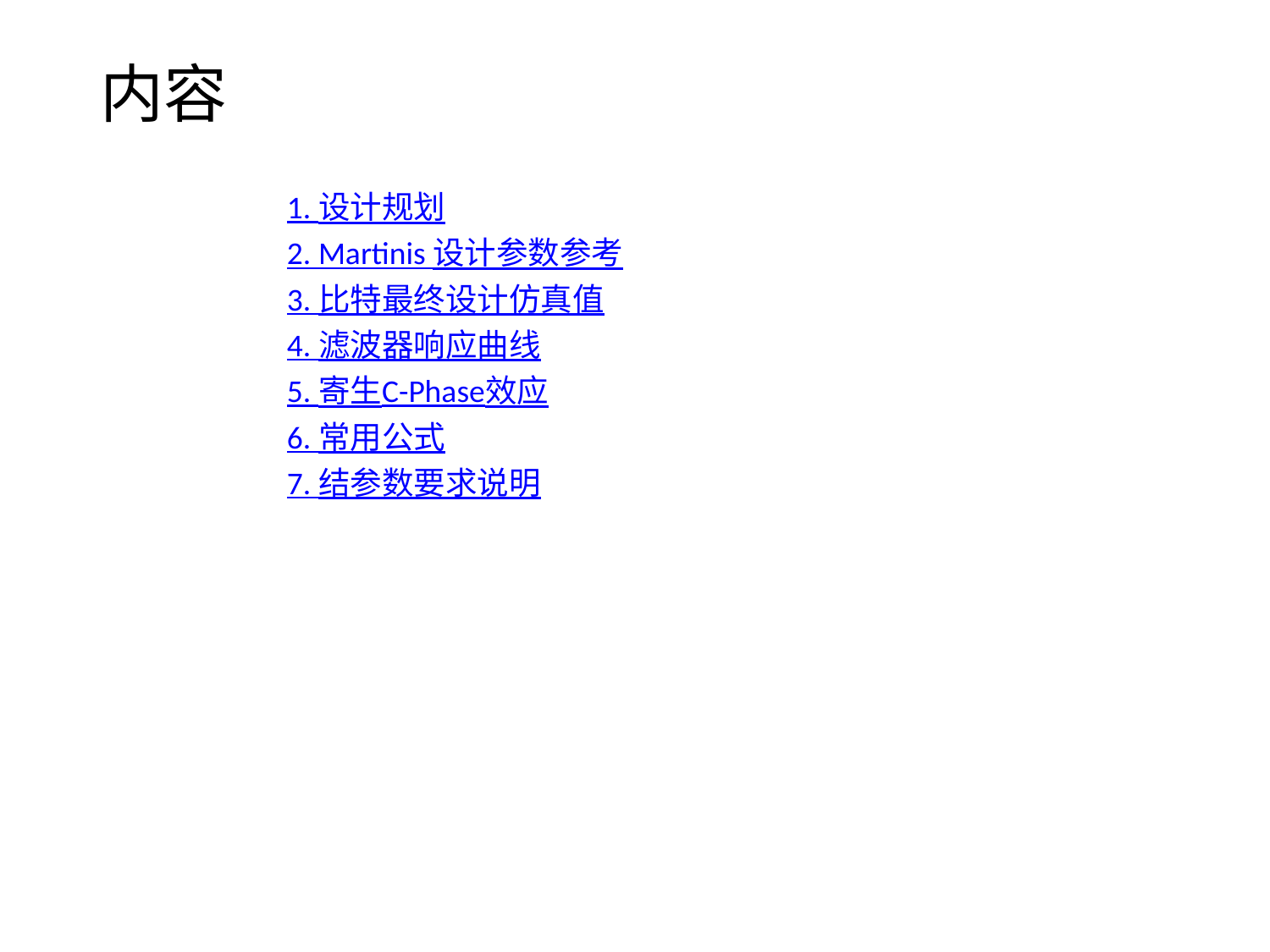

内容
1. 设计规划
2. Martinis 设计参数参考
3. 比特最终设计仿真值
4. 滤波器响应曲线
5. 寄生C-Phase效应
6. 常用公式
7. 结参数要求说明